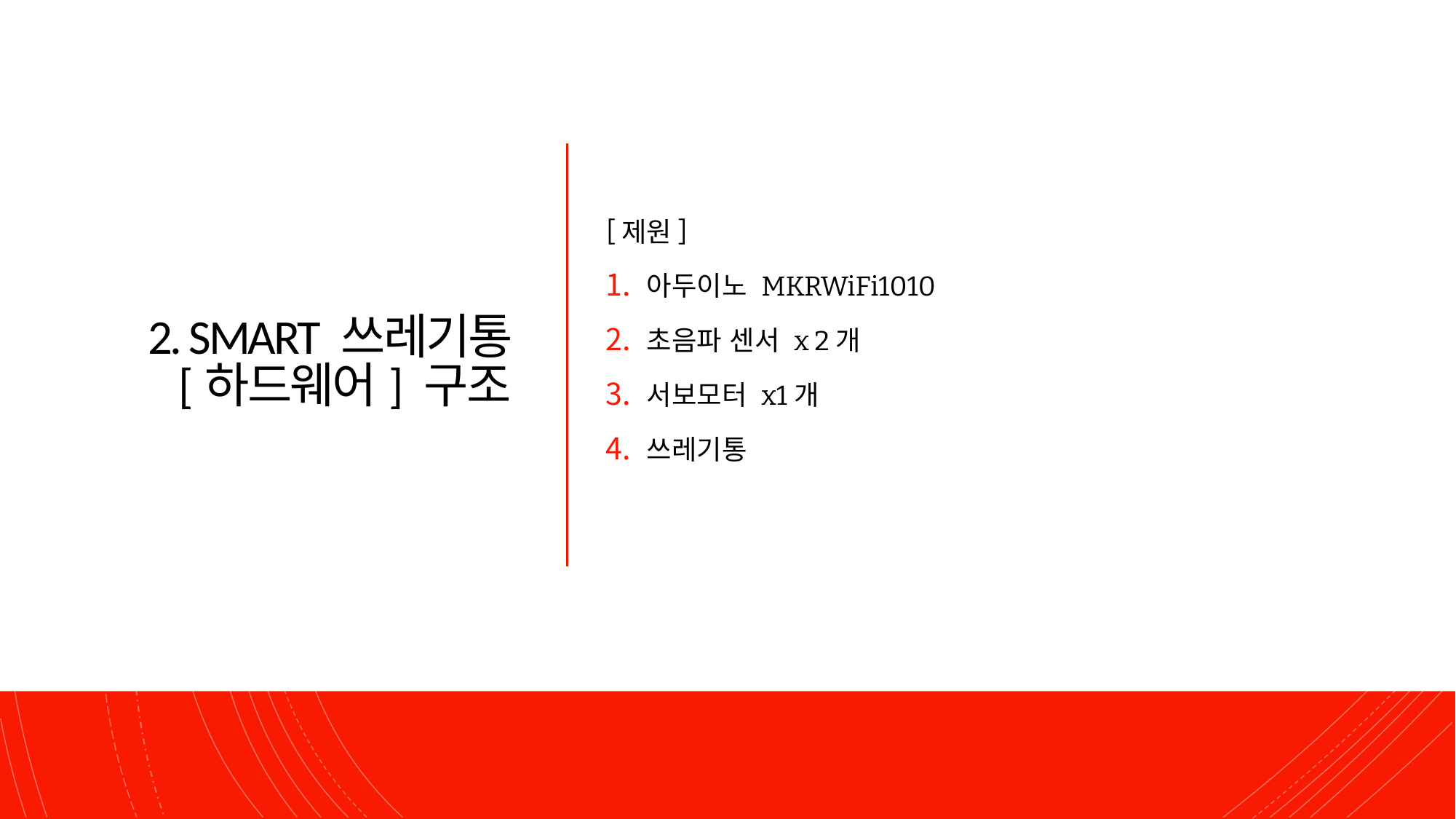

# 2. SMART 쓰레기통 [하드웨어] 구조
[제원]
아두이노 MKRWiFi1010
초음파 센서 x 2개
서보모터 x1개
쓰레기통